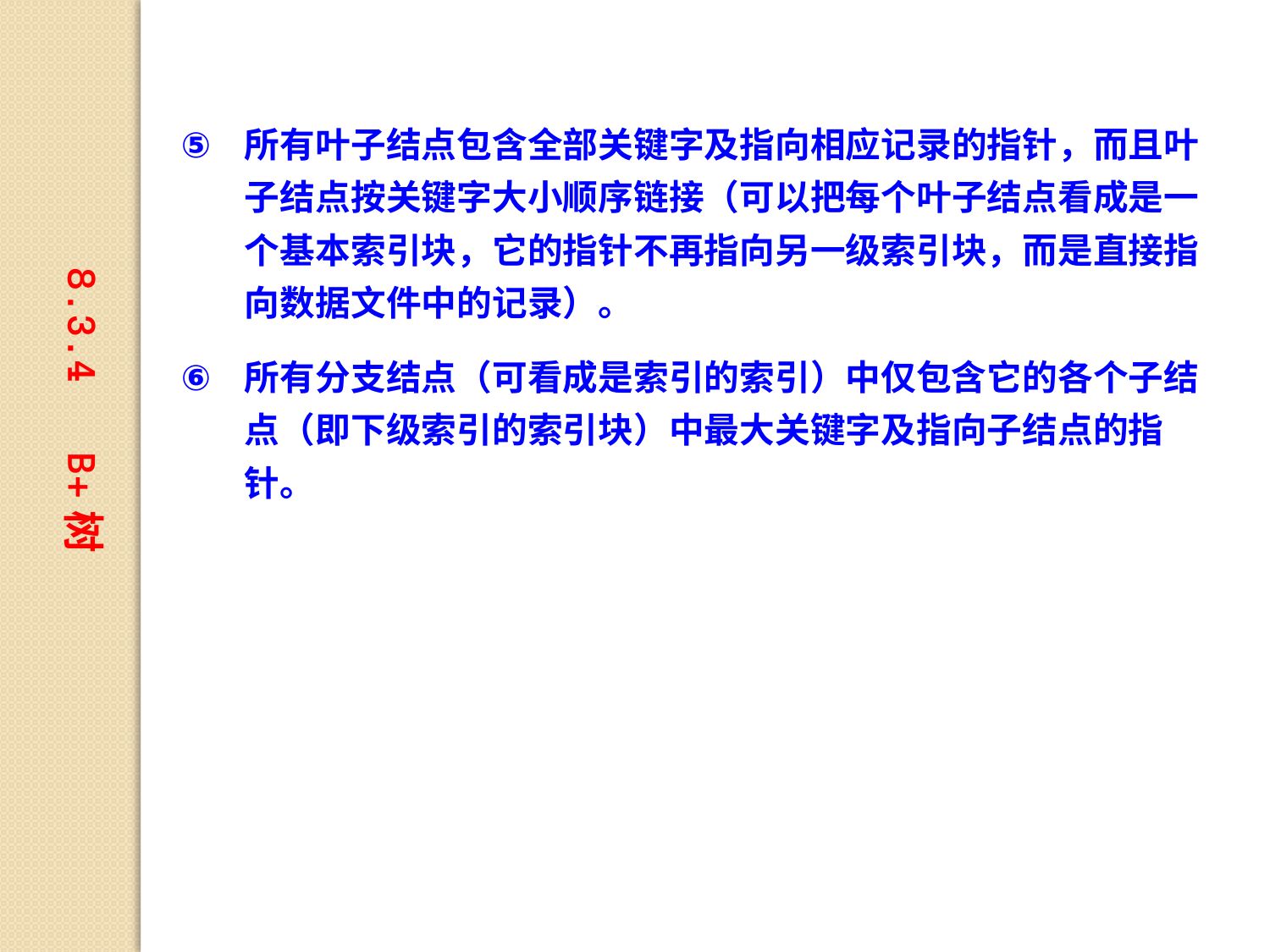

所有叶子结点包含全部关键字及指向相应记录的指针，而且叶子结点按关键字大小顺序链接（可以把每个叶子结点看成是一个基本索引块，它的指针不再指向另一级索引块，而是直接指向数据文件中的记录）。
所有分支结点（可看成是索引的索引）中仅包含它的各个子结点（即下级索引的索引块）中最大关键字及指向子结点的指针。
8.3.4   B+树